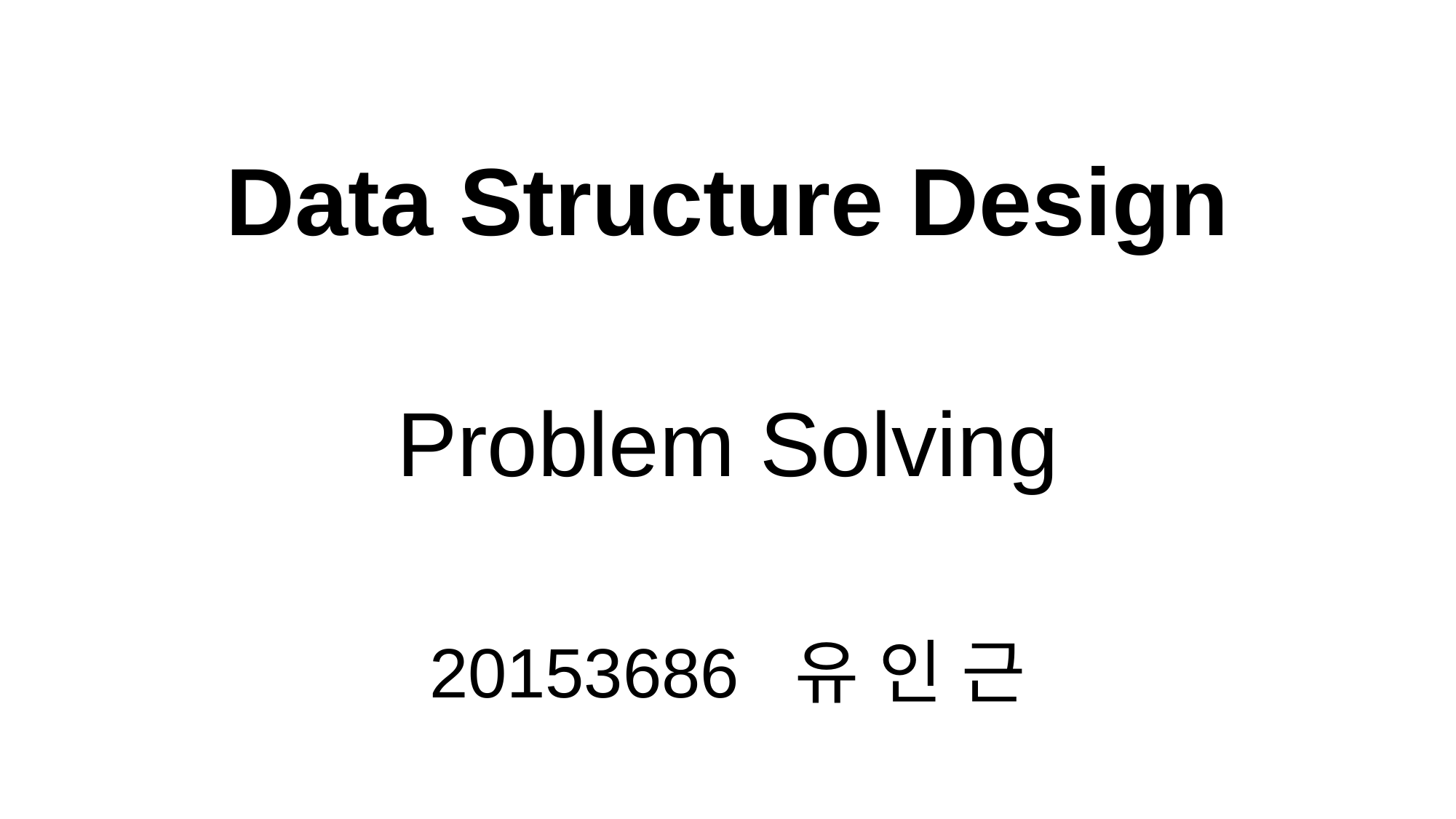

# Data Structure Design

Problem Solving

20153686  유 인 근